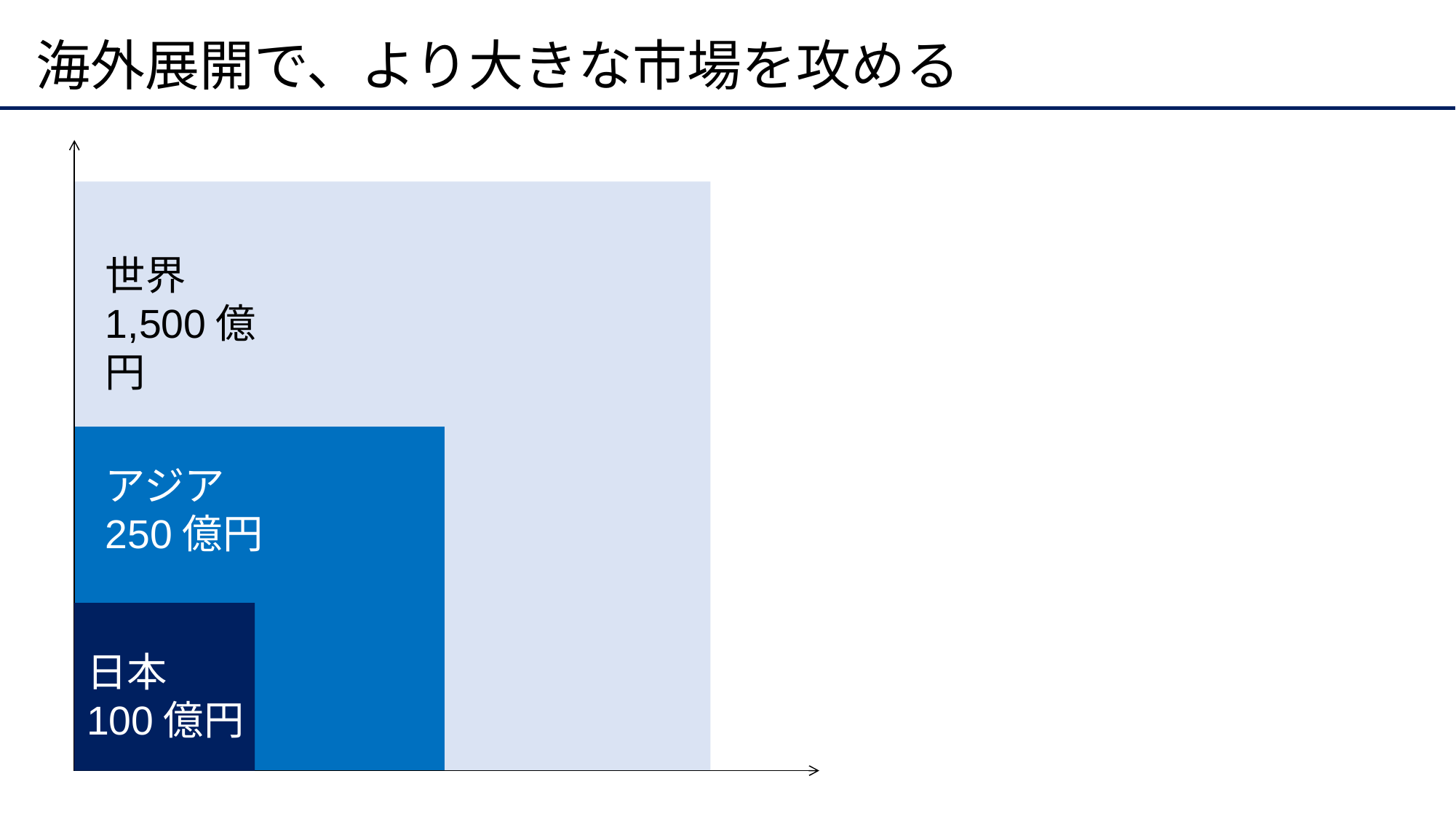

# 海外展開で、より大きな市場を攻める

世界
1,500億円

アジア
250億円

日本
100億円